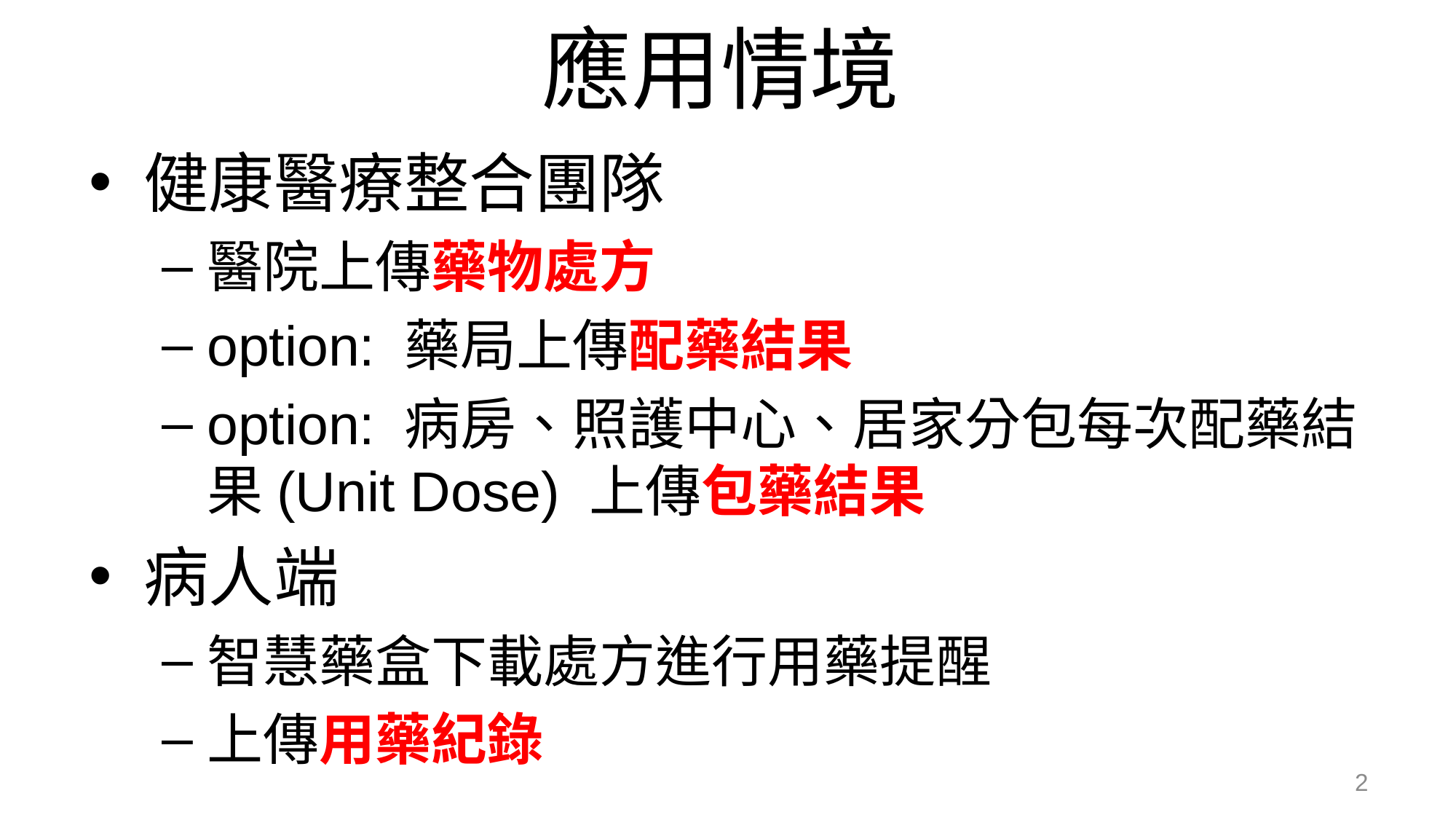

# 應用情境
健康醫療整合團隊
醫院上傳藥物處方
option: 藥局上傳配藥結果
option: 病房、照護中心、居家分包每次配藥結果(Unit Dose) 上傳包藥結果
病人端
智慧藥盒下載處方進行用藥提醒
上傳用藥紀錄

2